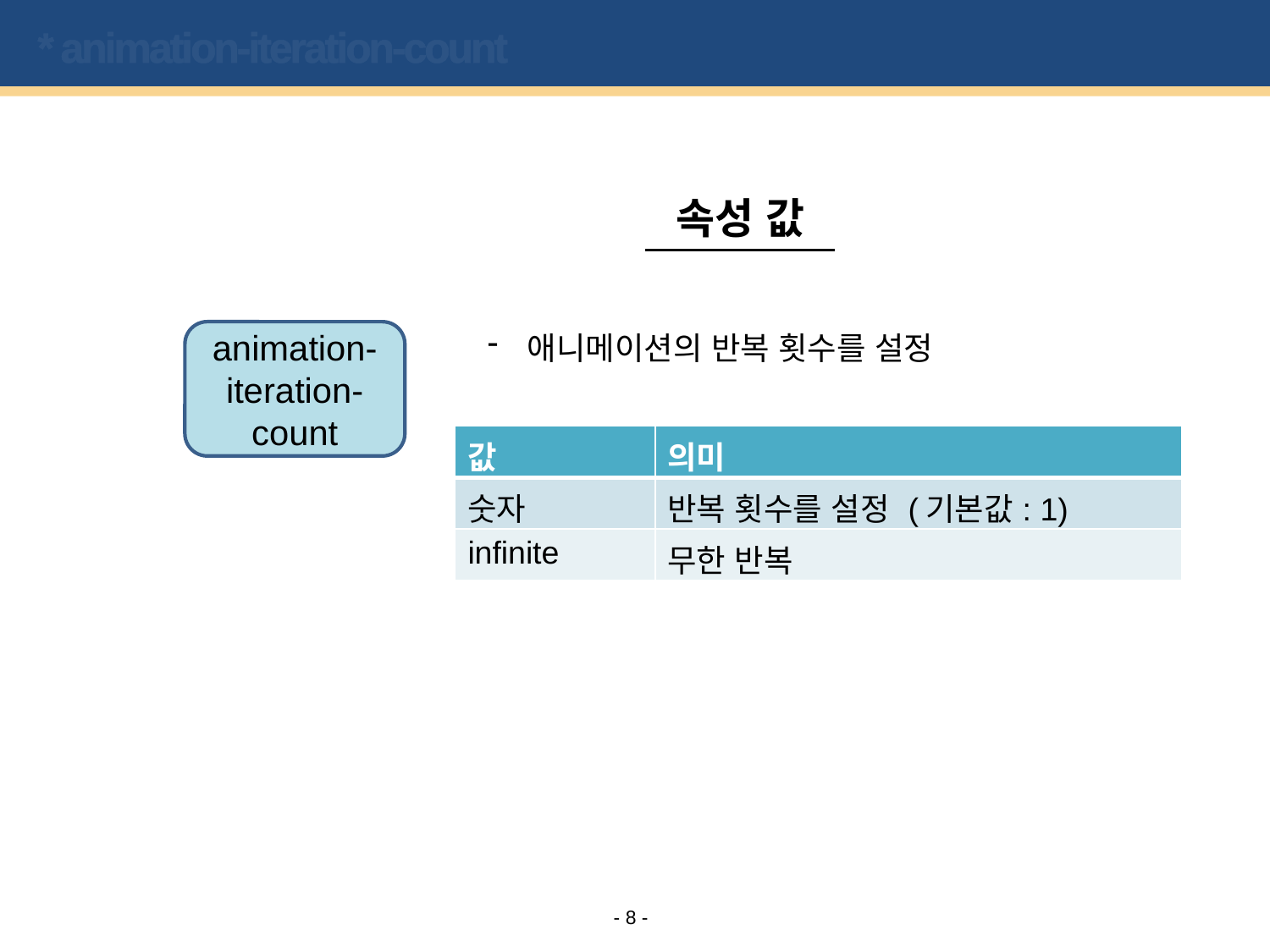

# * animation-iteration-count
속성 값
animation-iteration-count
애니메이션의 반복 횟수를 설정
| 값 | 의미 |
| --- | --- |
| 숫자 | 반복 횟수를 설정 (기본값: 1) |
| infinite | 무한 반복 |